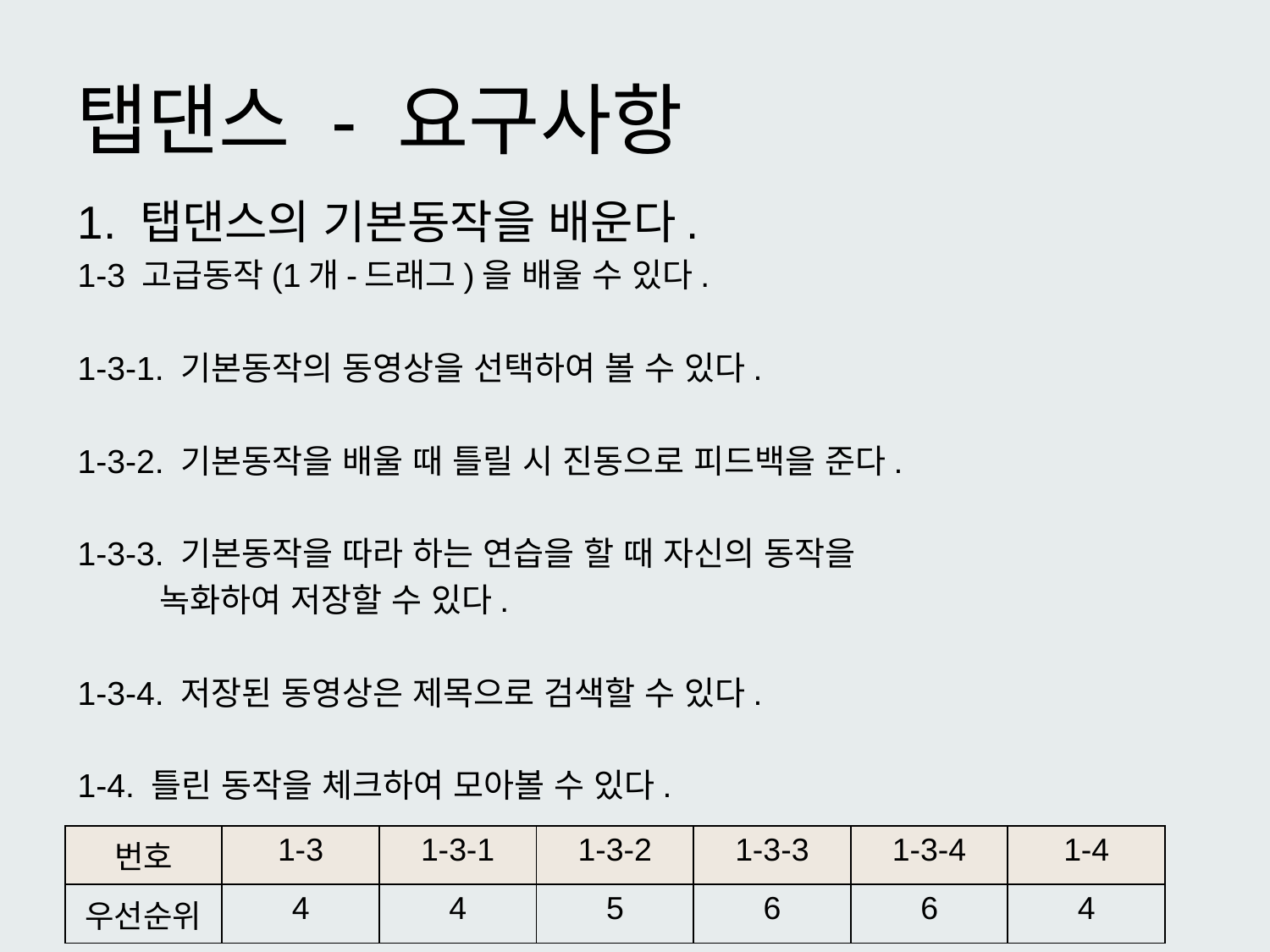

# 탭댄스 - 요구사항
1. 탭댄스의 기본동작을 배운다.
1-3 고급동작(1개-드래그)을 배울 수 있다.

1-3-1. 기본동작의 동영상을 선택하여 볼 수 있다.

1-3-2. 기본동작을 배울 때 틀릴 시 진동으로 피드백을 준다.

1-3-3. 기본동작을 따라 하는 연습을 할 때 자신의 동작을
        녹화하여 저장할 수 있다.

1-3-4. 저장된 동영상은 제목으로 검색할 수 있다.

1-4. 틀린 동작을 체크하여 모아볼 수 있다.
| 번호 | 1-3 | 1-3-1 | 1-3-2 | 1-3-3 | 1-3-4 | 1-4 |
| --- | --- | --- | --- | --- | --- | --- |
| 우선순위 | 4 | 4 | 5 | 6 | 6 | 4 |